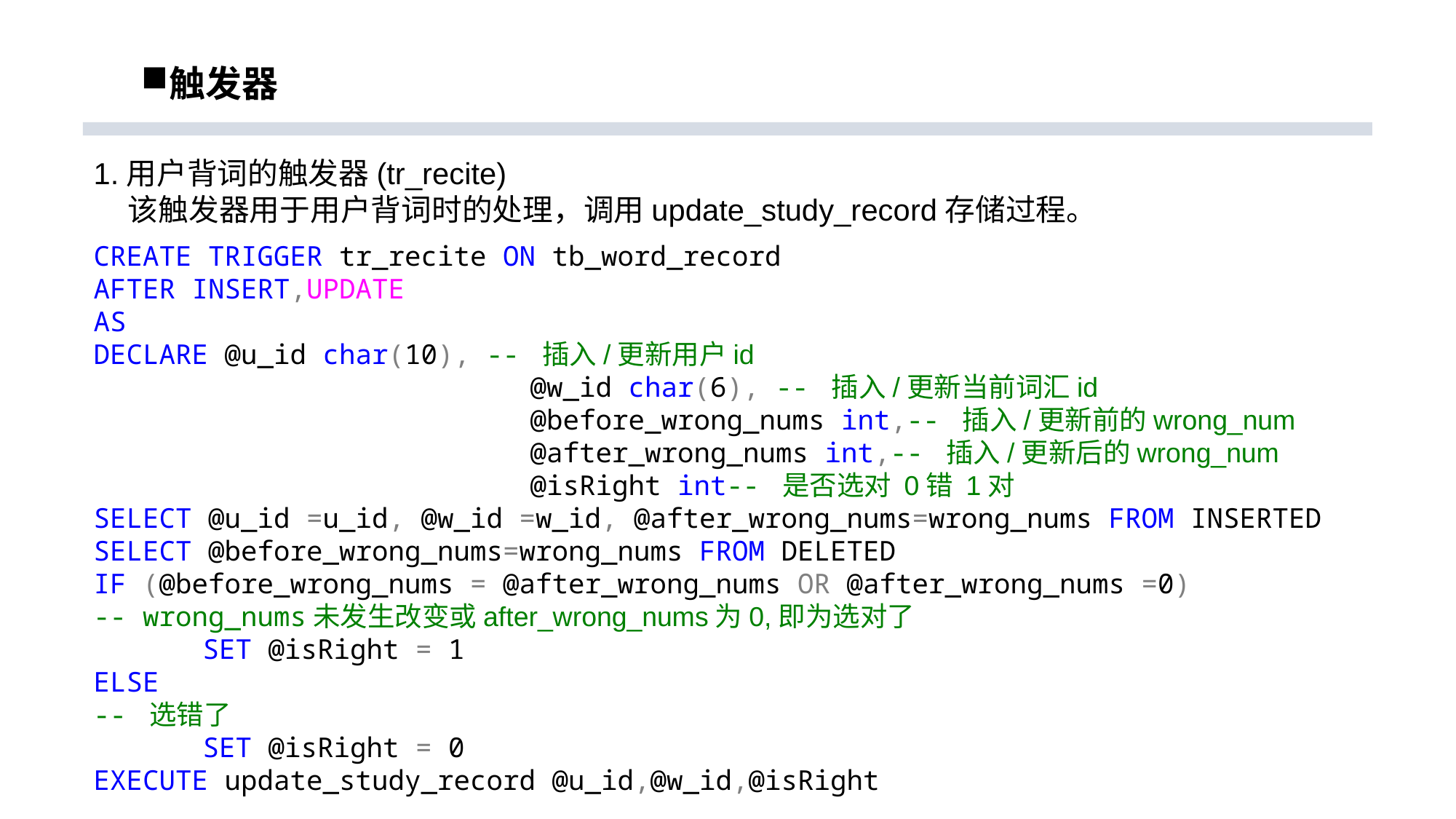

# 触发器
1.用户背词的触发器(tr_recite)
    该触发器用于用户背词时的处理，调用update_study_record存储过程。
CREATE TRIGGER tr_recite ON tb_word_record
AFTER INSERT,UPDATE
AS
DECLARE @u_id char(10), -- 插入/更新用户id
				@w_id char(6), -- 插入/更新当前词汇id
				@before_wrong_nums int,-- 插入/更新前的wrong_num
				@after_wrong_nums int,-- 插入/更新后的wrong_num
				@isRight int-- 是否选对 0错 1对
SELECT @u_id =u_id, @w_id =w_id, @after_wrong_nums=wrong_nums FROM INSERTED
SELECT @before_wrong_nums=wrong_nums FROM DELETED
IF (@before_wrong_nums = @after_wrong_nums OR @after_wrong_nums =0)
-- wrong_nums未发生改变或after_wrong_nums为0,即为选对了
	SET @isRight = 1
ELSE
-- 选错了
	SET @isRight = 0
EXECUTE update_study_record @u_id,@w_id,@isRight